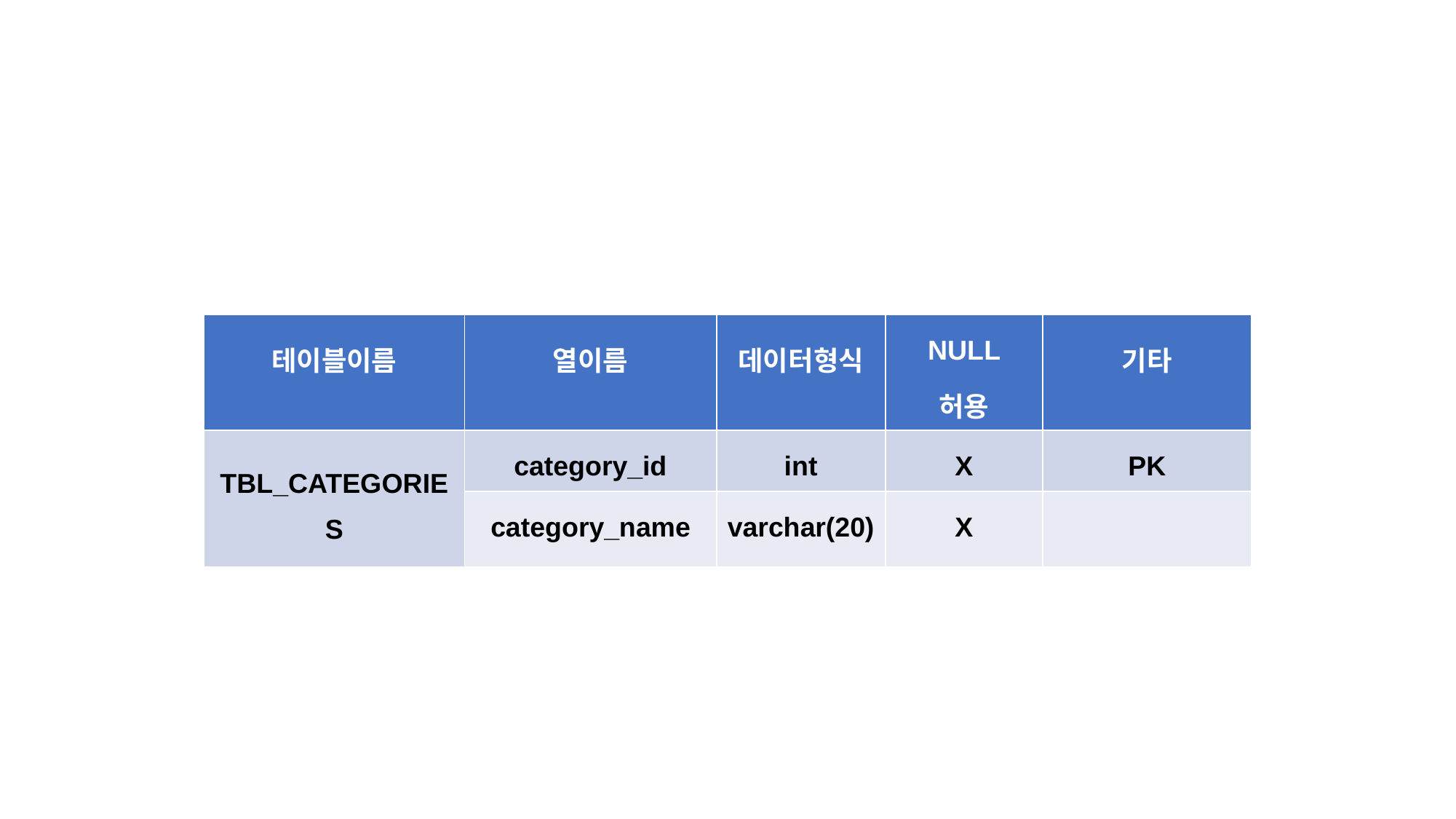

| 테이블이름 | 열이름 | 데이터형식 | NULL 허용 | 기타 |
| --- | --- | --- | --- | --- |
| TBL\_CATEGORIES | category\_id | int | X | PK |
|  | category\_name | varchar(20) | X |  |